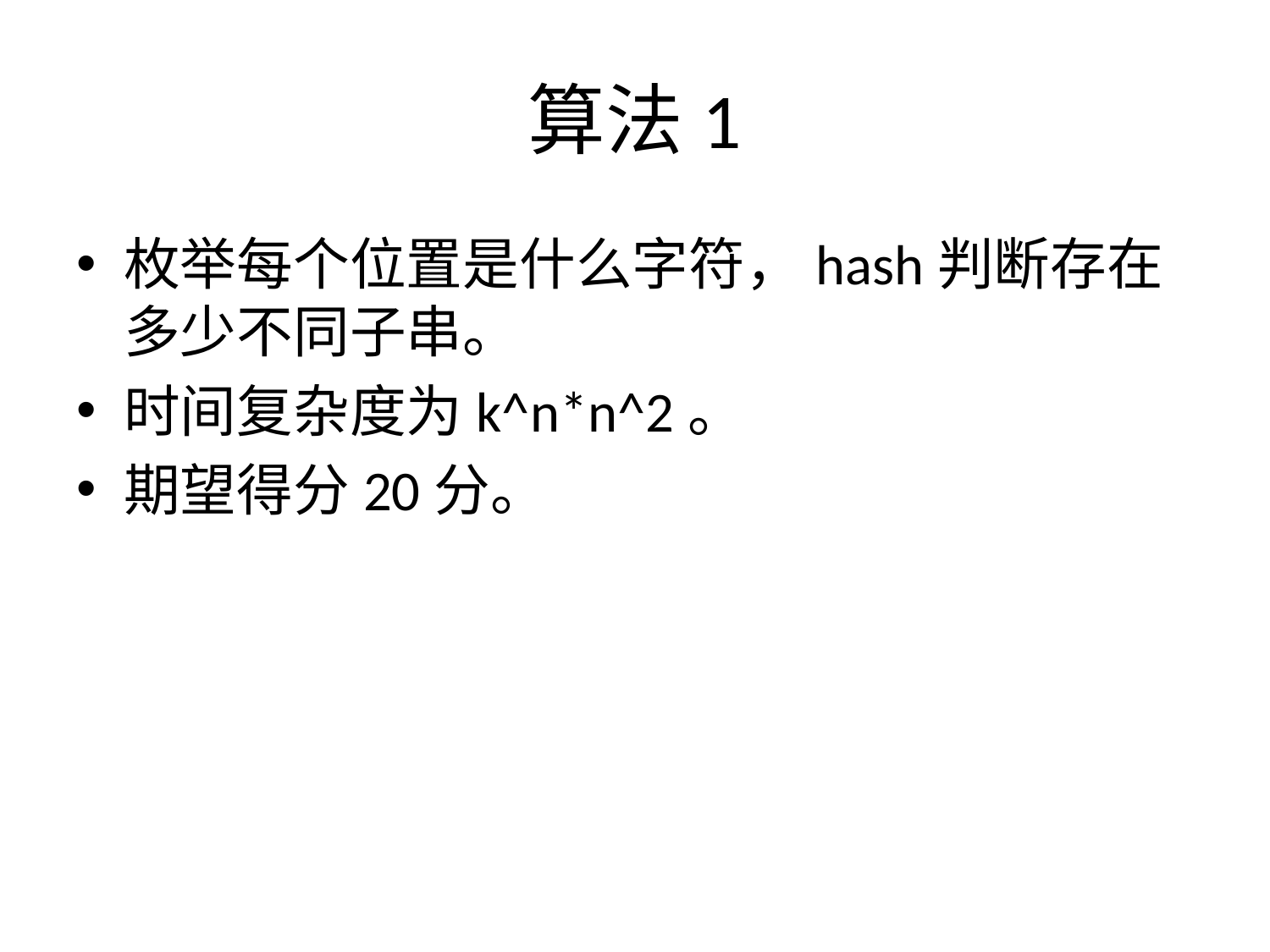

# 算法1
枚举每个位置是什么字符，hash判断存在多少不同子串。
时间复杂度为k^n*n^2。
期望得分20分。